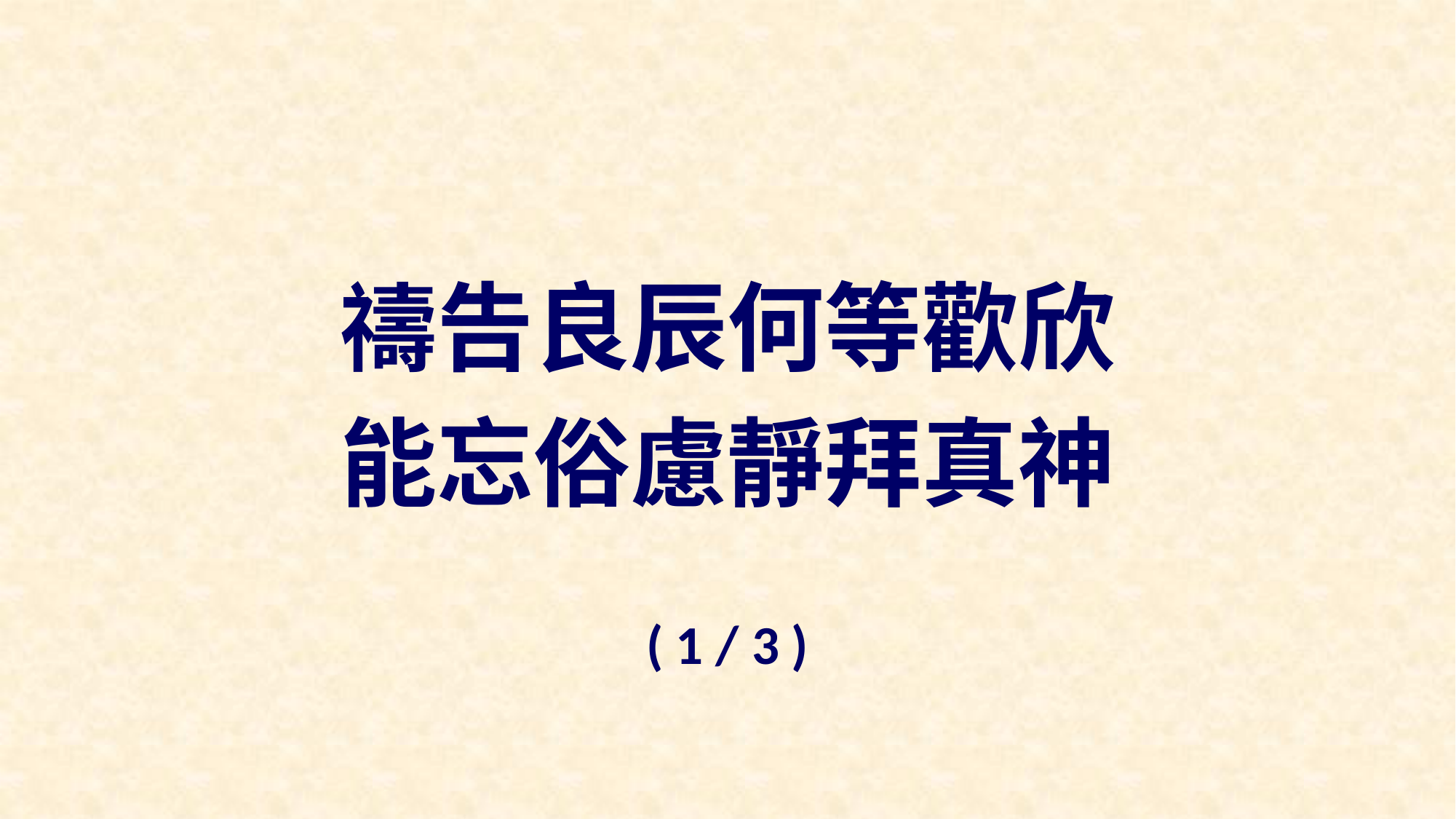

禱告良辰何等歡欣
能忘俗慮靜拜真神
( 1 / 3 )